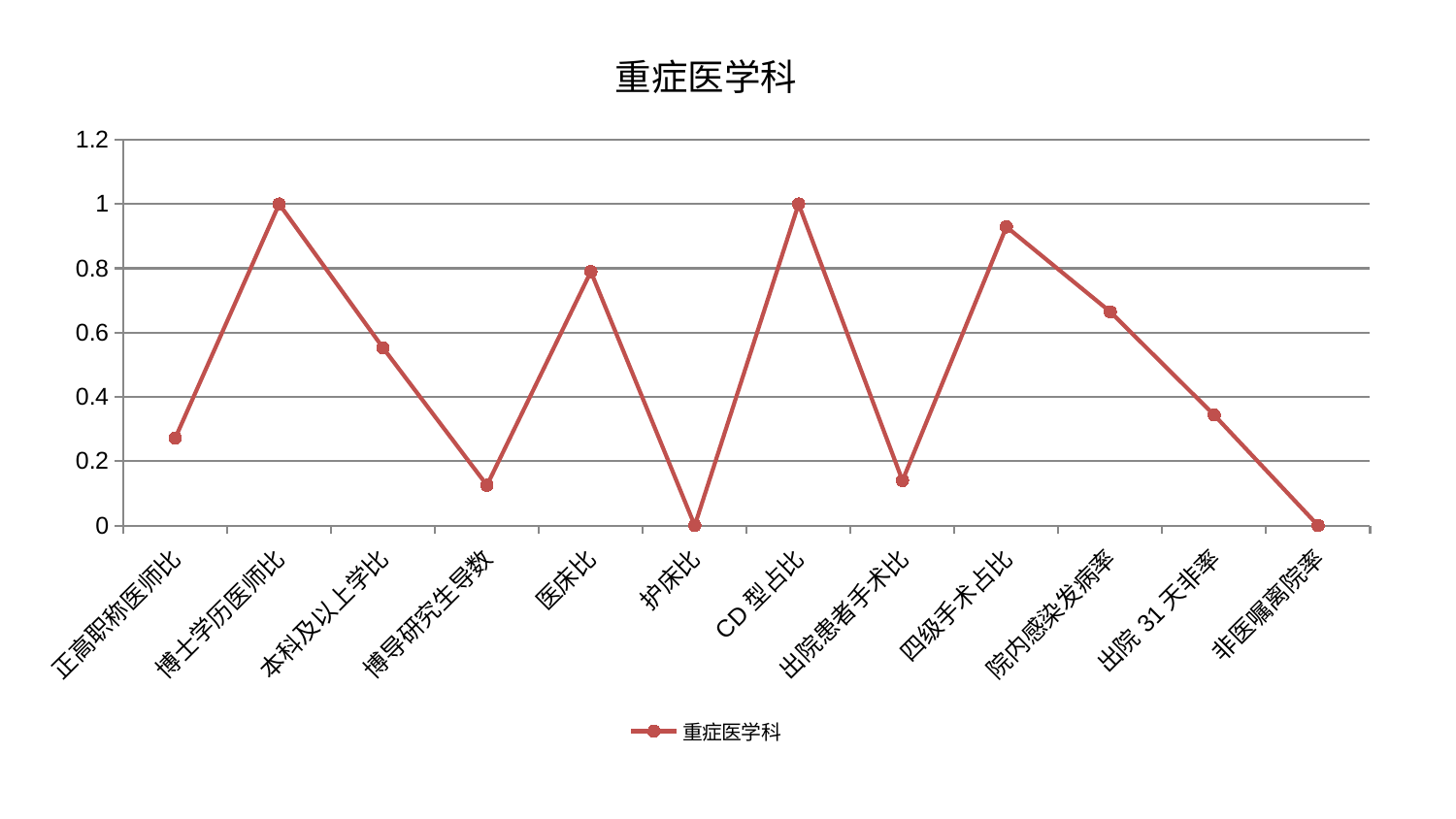

### Chart: 重症医学科

| Category | 重症医学科 |
|---|---|
| 正高职称医师比 | 0.272111814806726 |
| 博士学历医师比 | 1.0 |
| 本科及以上学比 | 0.55223880597015 |
| 博导研究生导数 | 0.125 |
| 医床比 | 0.789590254706534 |
| 护床比 | 0.0 |
| CD型占比 | 1.0 |
| 出院患者手术比 | 0.13952854612345 |
| 四级手术占比 | 0.928977272727273 |
| 院内感染发病率 | 0.664761904761905 |
| 出院31天非率 | 0.343329754052258 |
| 非医嘱离院率 | 0.0 |
75